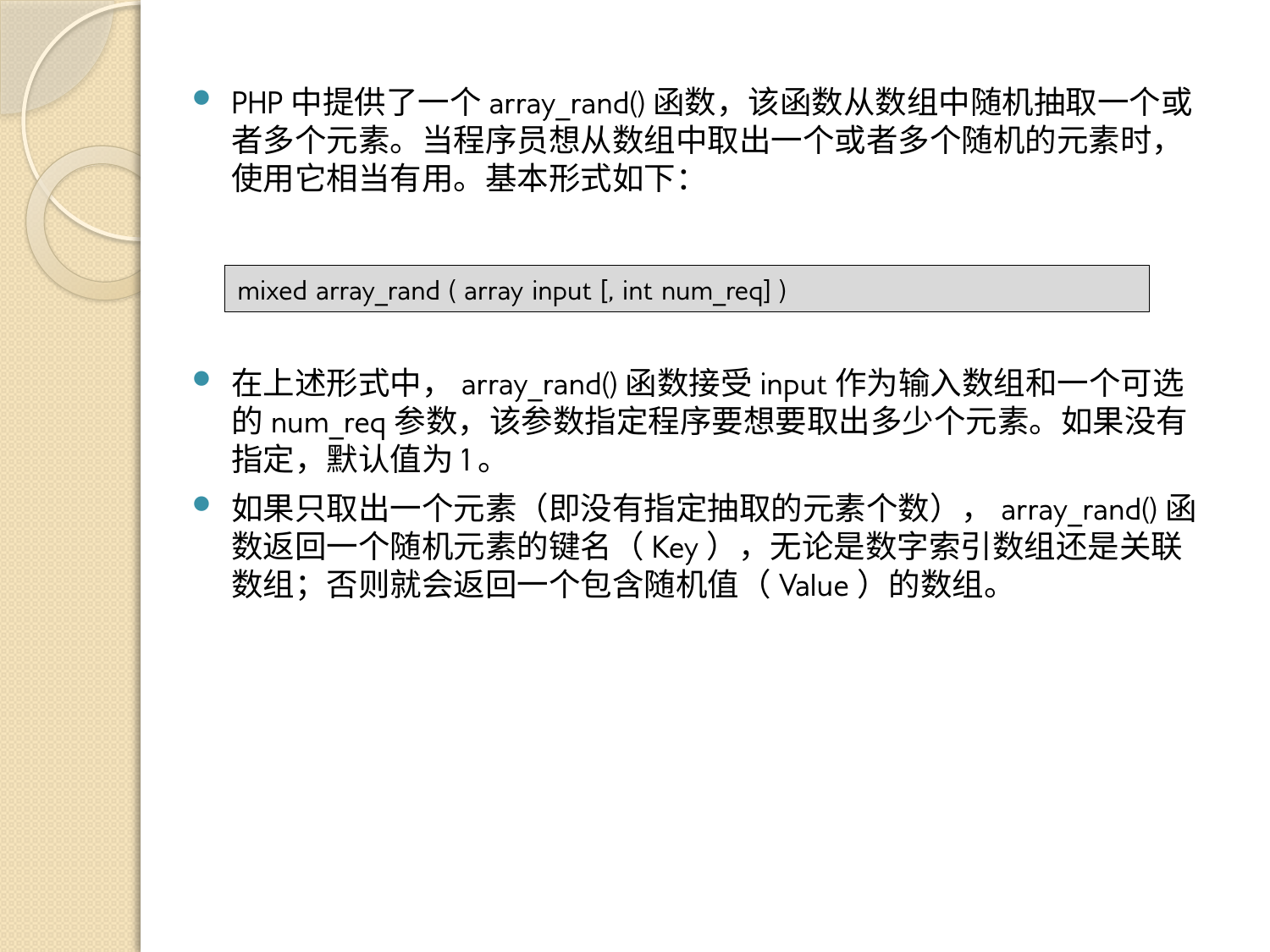

PHP中提供了一个array_rand()函数，该函数从数组中随机抽取一个或者多个元素。当程序员想从数组中取出一个或者多个随机的元素时，使用它相当有用。基本形式如下：
mixed array_rand ( array input [, int num_req] )
在上述形式中，array_rand()函数接受input作为输入数组和一个可选的num_req参数，该参数指定程序要想要取出多少个元素。如果没有指定，默认值为1。
如果只取出一个元素（即没有指定抽取的元素个数），array_rand()函数返回一个随机元素的键名（Key），无论是数字索引数组还是关联数组；否则就会返回一个包含随机值（Value）的数组。